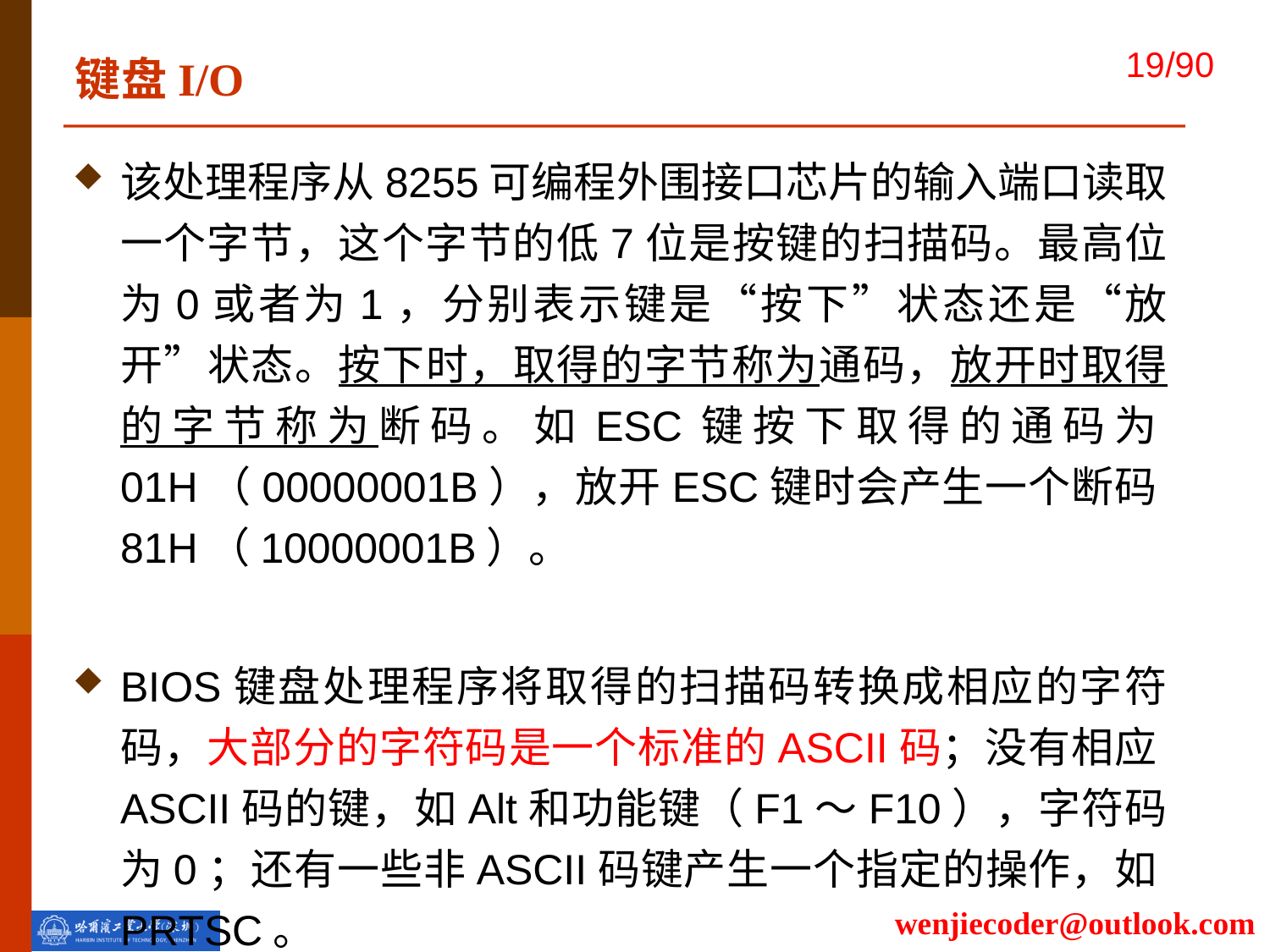

键盘I/O
该处理程序从8255可编程外围接口芯片的输入端口读取一个字节，这个字节的低7位是按键的扫描码。最高位为0或者为1，分别表示键是“按下”状态还是“放开”状态。按下时，取得的字节称为通码，放开时取得的字节称为断码。如ESC键按下取得的通码为01H（00000001B），放开ESC键时会产生一个断码81H（10000001B）。

BIOS键盘处理程序将取得的扫描码转换成相应的字符码，大部分的字符码是一个标准的ASCII码；没有相应ASCII码的键，如Alt和功能键（F1～F10），字符码为0；还有一些非ASCII码键产生一个指定的操作，如PRTSC。